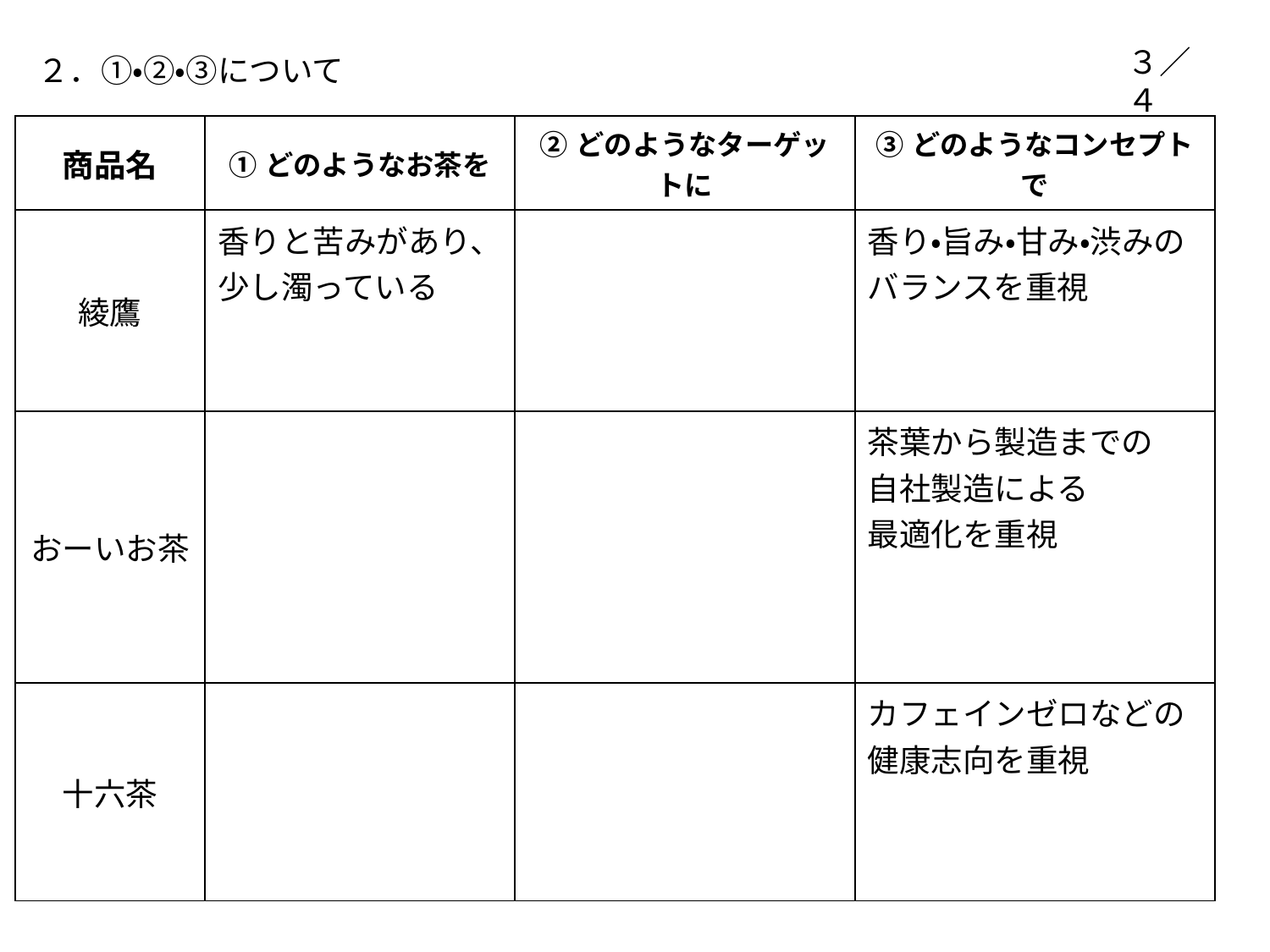

３／４
２．①・②・③について
| 商品名 | ①どのようなお茶を | ②どのようなターゲットに | ③どのようなコンセプトで |
| --- | --- | --- | --- |
| 綾鷹 | 香りと苦みがあり、 少し濁っている |  | 香り・旨み・甘み・渋みの バランスを重視 |
| おーいお茶 |  |  | 茶葉から製造までの 自社製造による 最適化を重視 |
| 十六茶 |  |  | カフェインゼロなどの 健康志向を重視 |